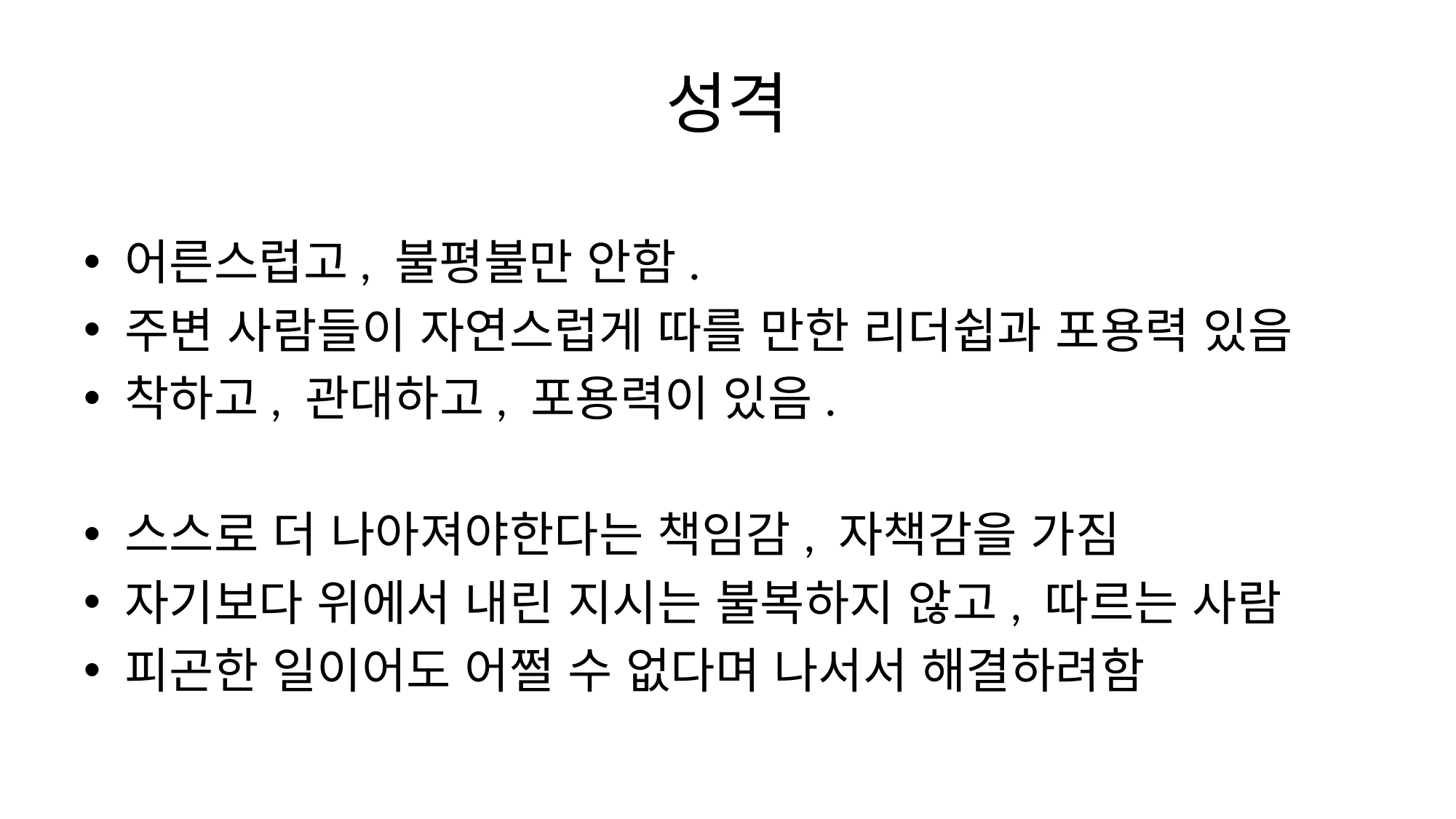

# 성격
어른스럽고, 불평불만 안함.
주변 사람들이 자연스럽게 따를 만한 리더쉽과 포용력 있음
착하고, 관대하고, 포용력이 있음.

스스로 더 나아져야한다는 책임감, 자책감을 가짐
자기보다 위에서 내린 지시는 불복하지 않고, 따르는 사람
피곤한 일이어도 어쩔 수 없다며 나서서 해결하려함